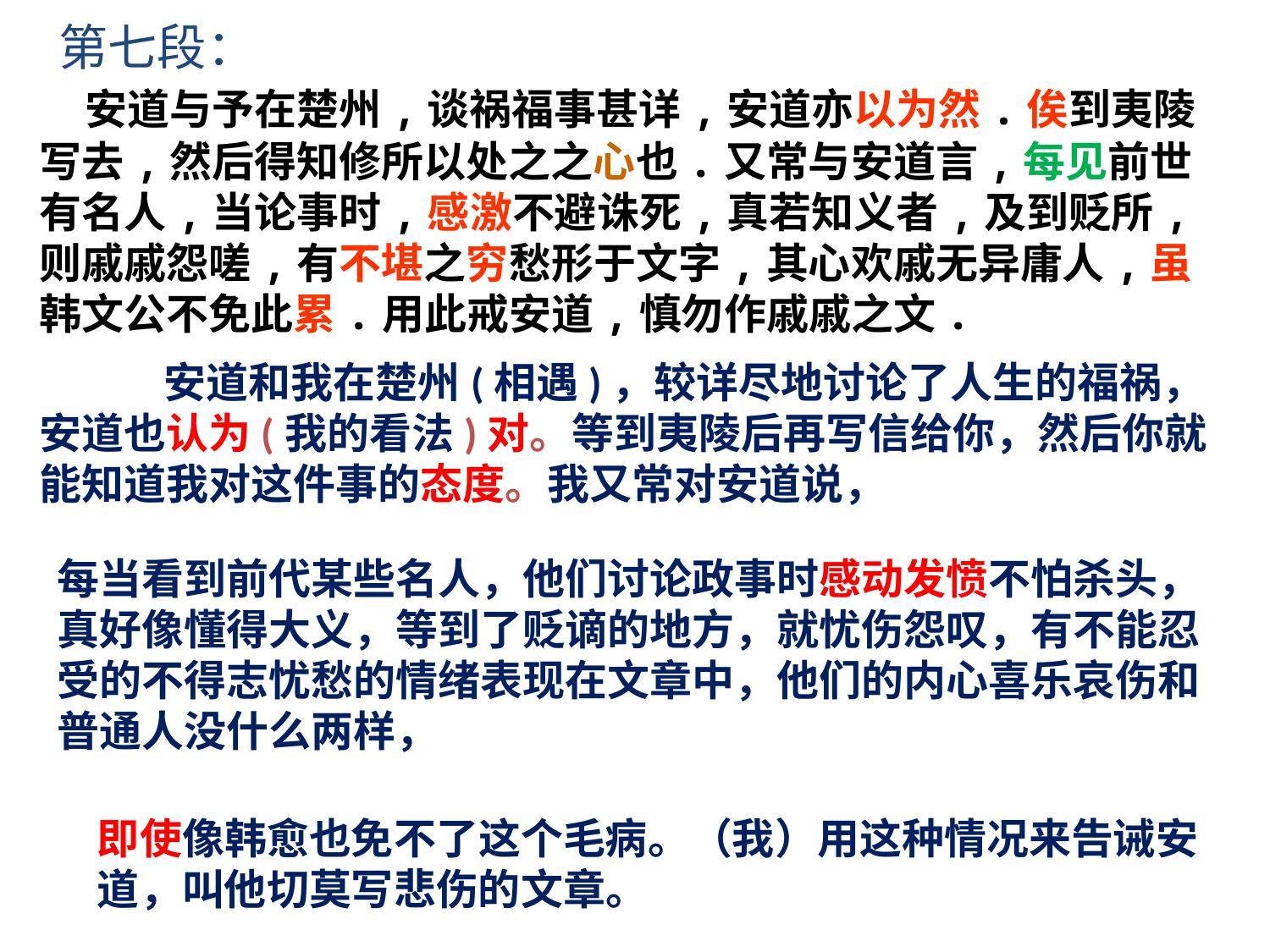

第七段：
   安道与予在楚州,谈祸福事甚详,安道亦以为然.俟到夷陵写去,然后得知修所以处之之心也.又常与安道言,每见前世有名人,当论事时,感激不避诛死,真若知义者,及到贬所,则戚戚怨嗟,有不堪之穷愁形于文字,其心欢戚无异庸人,虽韩文公不免此累.用此戒安道,慎勿作戚戚之文.
            安道和我在楚州(相遇)，较详尽地讨论了人生的福祸，安道也认为(我的看法)对。等到夷陵后再写信给你，然后你就能知道我对这件事的态度。我又常对安道说，
每当看到前代某些名人，他们讨论政事时感动发愤不怕杀头，真好像懂得大义，等到了贬谪的地方，就忧伤怨叹，有不能忍受的不得志忧愁的情绪表现在文章中，他们的内心喜乐哀伤和普通人没什么两样，
即使像韩愈也免不了这个毛病。（我）用这种情况来告诫安道，叫他切莫写悲伤的文章。